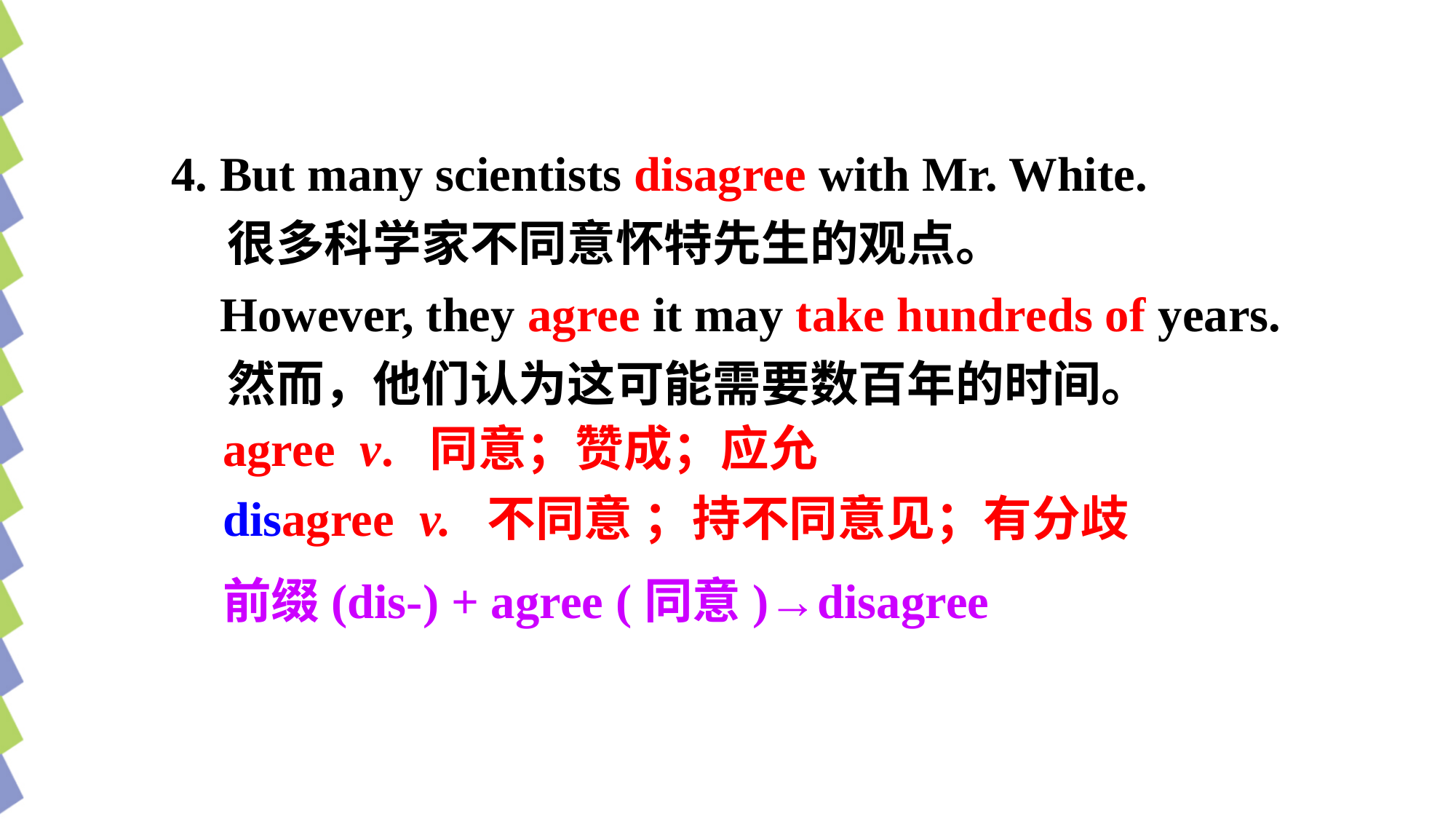

4. But many scientists disagree with Mr. White.
    很多科学家不同意怀特先生的观点。
    However, they agree it may take hundreds of years.
    然而，他们认为这可能需要数百年的时间。
agree  v.  同意；赞成；应允
disagree  v.  不同意 ；持不同意见；有分歧
前缀(dis-) + agree (同意)→disagree